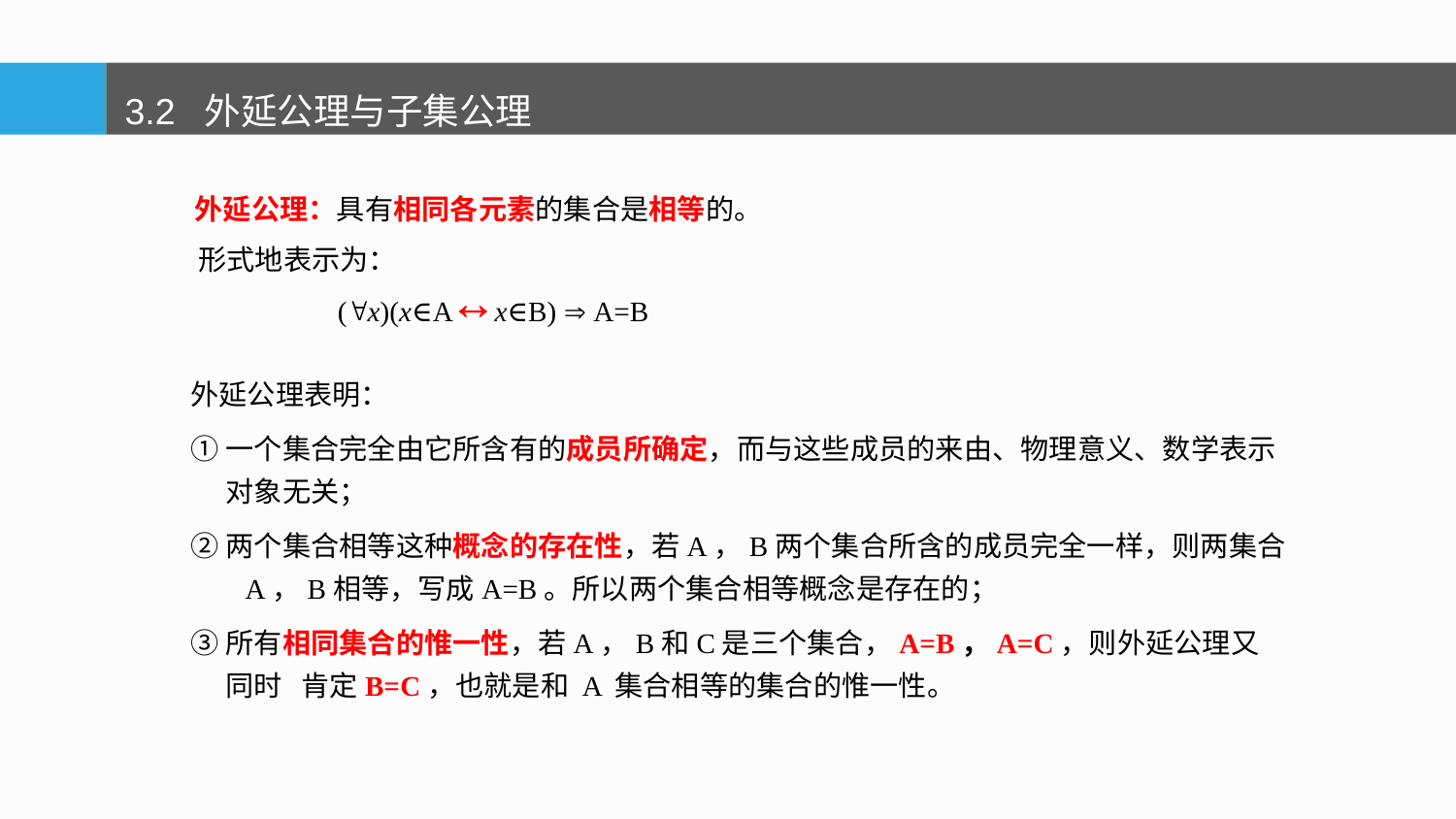

3.2  外延公理与子集公理

       外延公理：具有相同各元素的集合是相等的。
形式地表示为：
                     (∀x)(x∈A ↔ x∈B) ⇒ A=B
外延公理表明：
①一个集合完全由它所含有的成员所确定，而与这些成员的来由、物理意义、数学表示对象无关；
②两个集合相等这种概念的存在性，若A，B两个集合所含的成员完全一样，则两集合   A，B相等，写成A=B。所以两个集合相等概念是存在的；
③所有相同集合的惟一性，若A，B和C是三个集合，A=B，A=C，则外延公理又同时   肯定B=C，也就是和 A 集合相等的集合的惟一性。